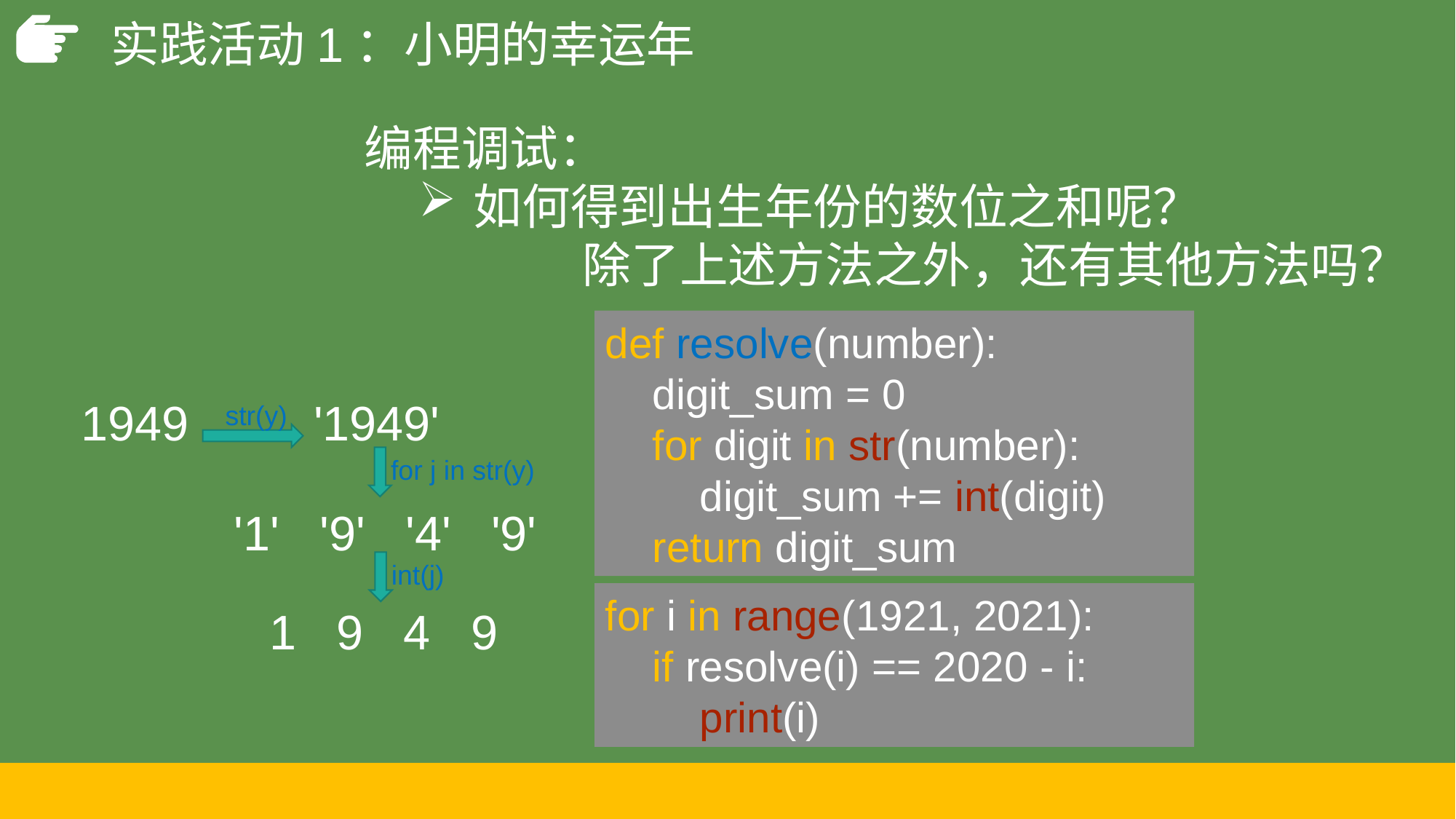

实践活动1：小明的幸运年
编程调试：
如何得到出生年份的数位之和呢？
	除了上述方法之外，还有其他方法吗？
def resolve(number):
    digit_sum = 0
    for digit in str(number):
        digit_sum += int(digit)
    return digit_sum
1949
'1949'
str(y)

for j in str(y)
'1'   '9'   '4'   '9'

int(j)
for i in range(1921, 2021):
    if resolve(i) == 2020 - i:
        print(i)
1   9   4   9